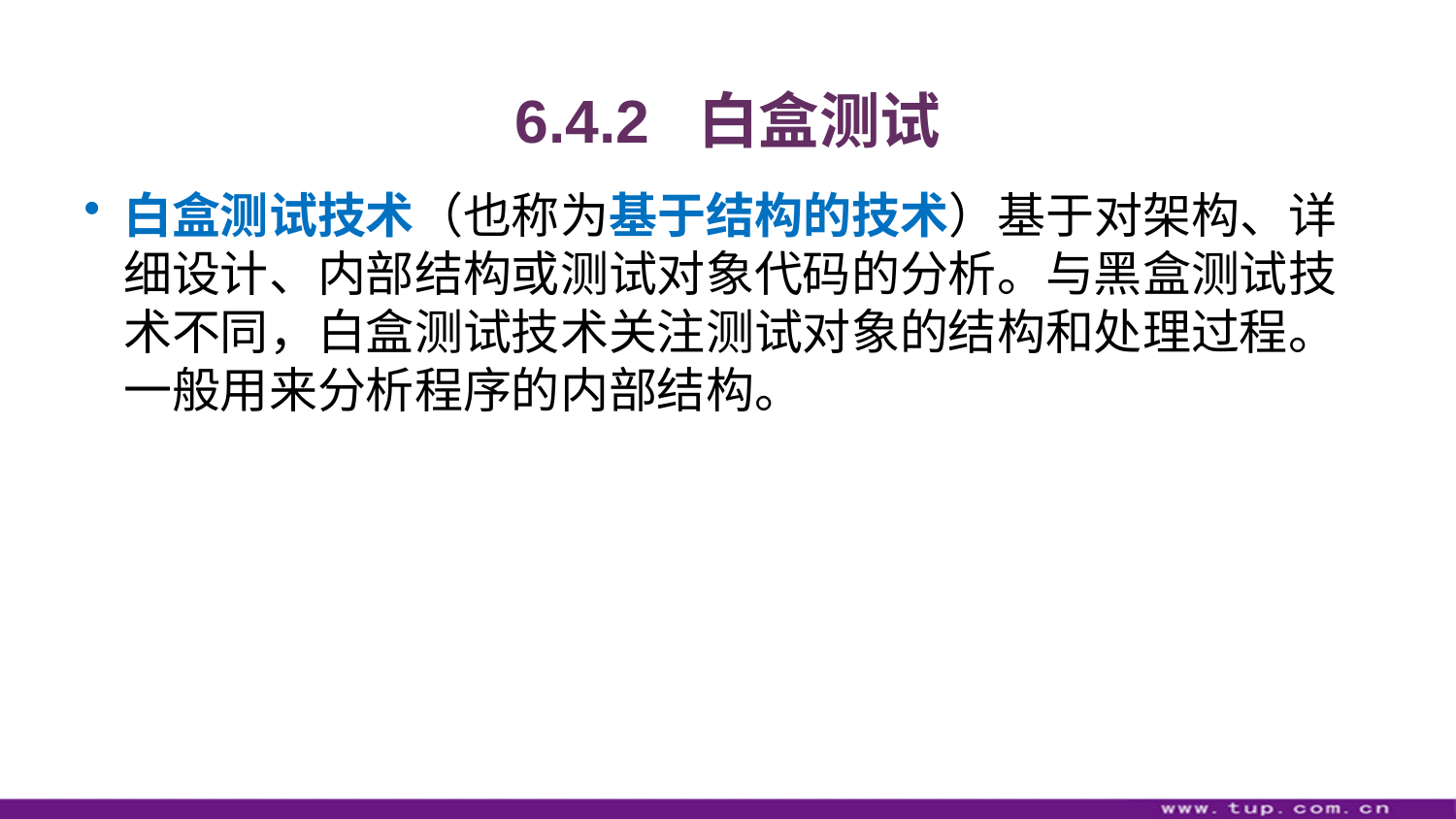

# 6.4.2  白盒测试
白盒测试技术（也称为基于结构的技术）基于对架构、详细设计、内部结构或测试对象代码的分析。与黑盒测试技术不同，白盒测试技术关注测试对象的结构和处理过程。一般用来分析程序的内部结构。